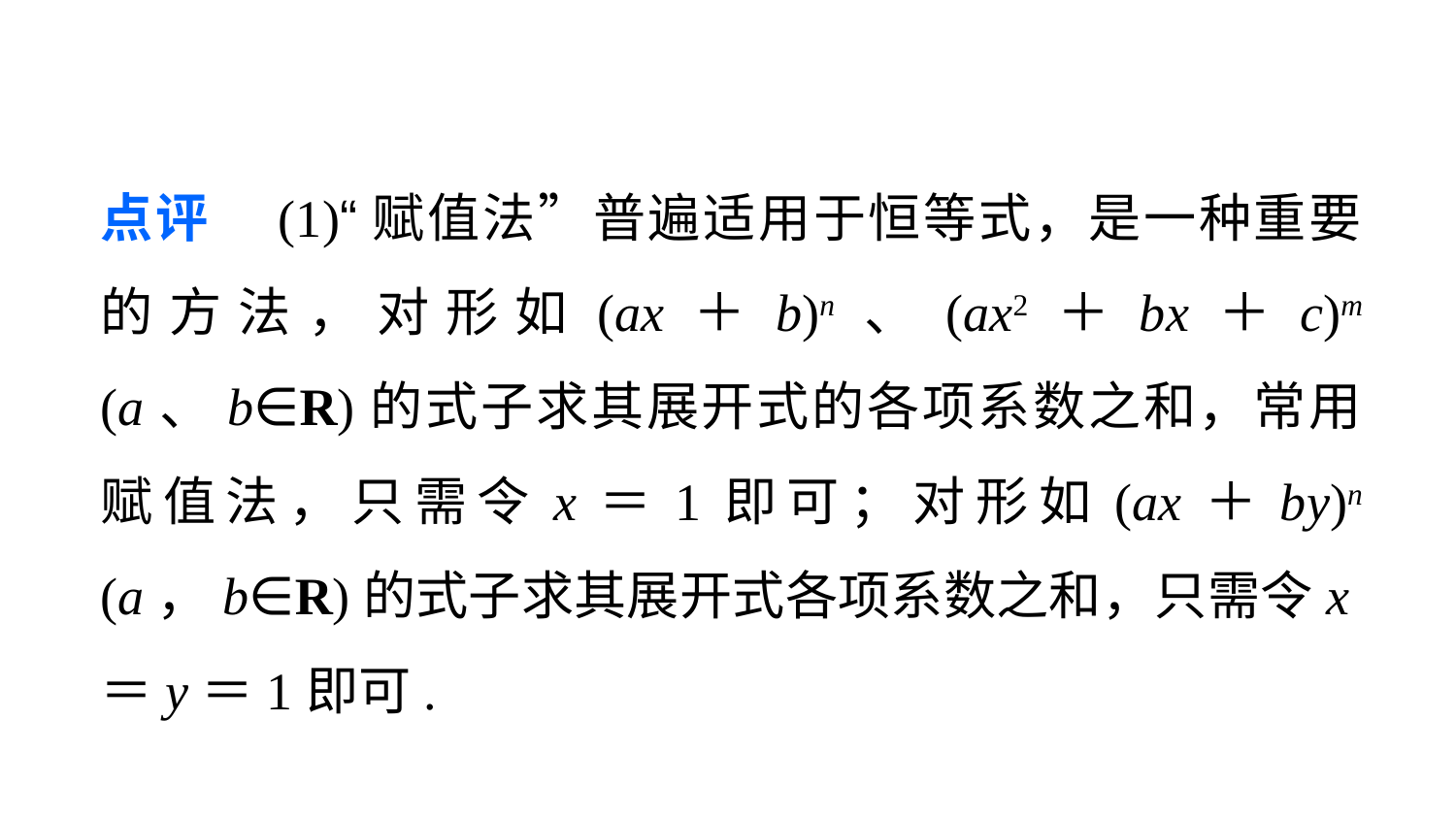

点评　(1)“赋值法”普遍适用于恒等式，是一种重要的方法，对形如(ax＋b)n、(ax2＋bx＋c)m (a、b∈R)的式子求其展开式的各项系数之和，常用赋值法，只需令x＝1即可；对形如(ax＋by)n (a，b∈R)的式子求其展开式各项系数之和，只需令x＝y＝1即可.